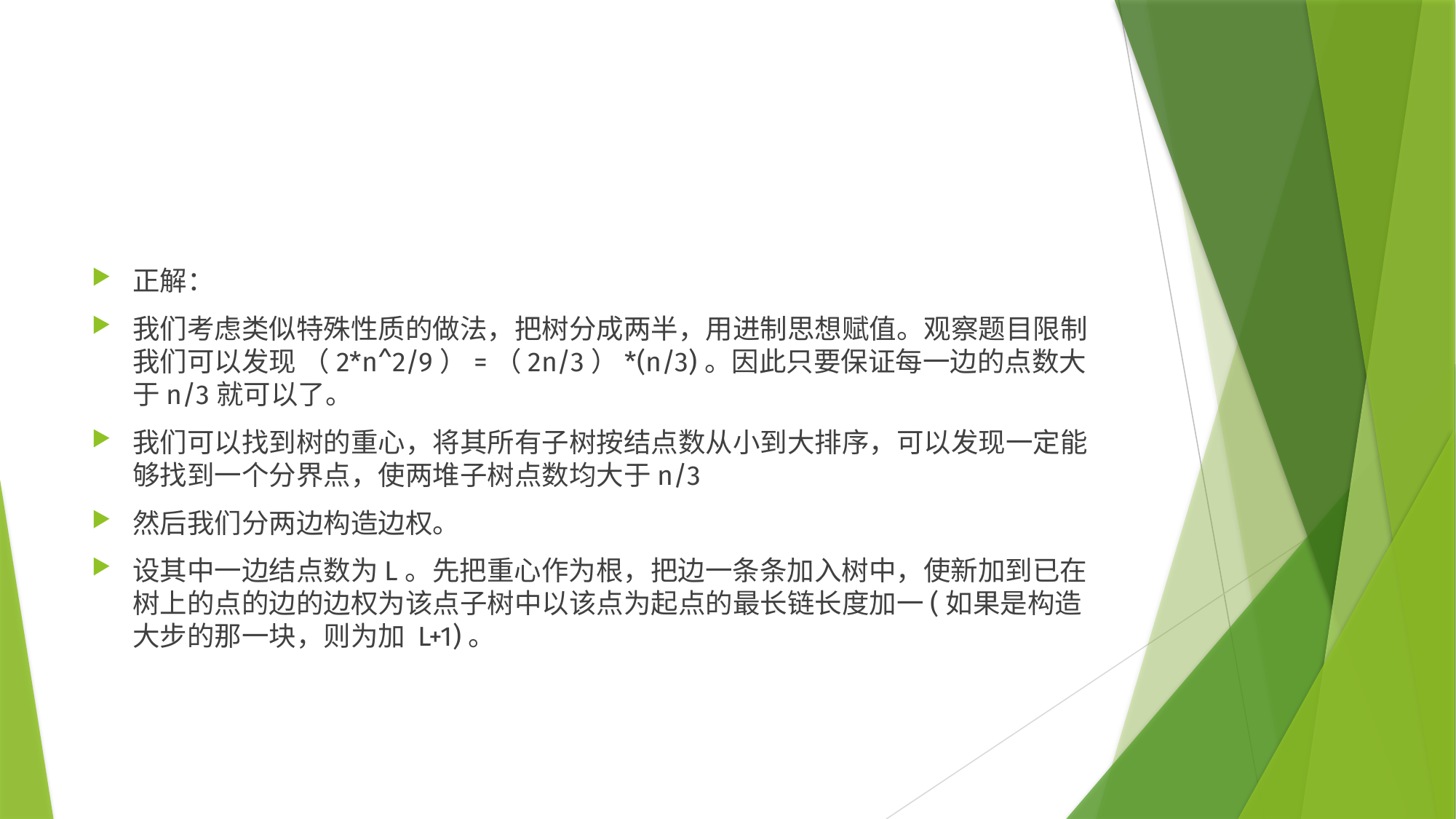

#
正解：
我们考虑类似特殊性质的做法，把树分成两半，用进制思想赋值。观察题目限制我们可以发现 （2*n^2/9）=（2n/3）*(n/3)。因此只要保证每一边的点数大于n/3就可以了。
我们可以找到树的重心，将其所有子树按结点数从小到大排序，可以发现一定能够找到一个分界点，使两堆子树点数均大于n/3
然后我们分两边构造边权。
设其中一边结点数为L。先把重心作为根，把边一条条加入树中，使新加到已在树上的点的边的边权为该点子树中以该点为起点的最长链长度加一(如果是构造大步的那一块，则为加 L+1)。